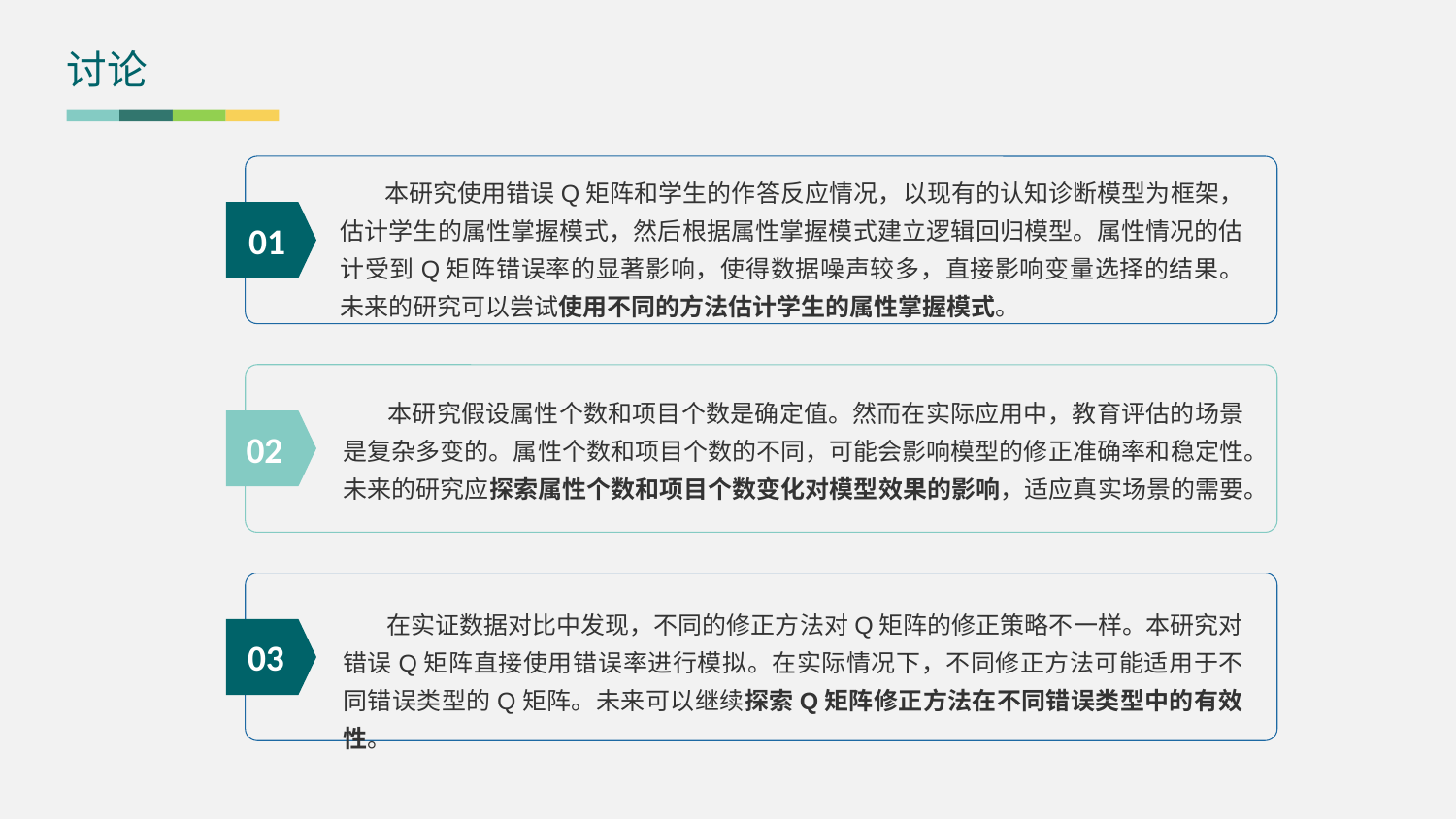

讨论

01
       本研究使用错误Q矩阵和学生的作答反应情况，以现有的认知诊断模型为框架，估计学生的属性掌握模式，然后根据属性掌握模式建立逻辑回归模型。属性情况的估计受到Q矩阵错误率的显著影响，使得数据噪声较多，直接影响变量选择的结果。未来的研究可以尝试使用不同的方法估计学生的属性掌握模式。

02

03
       本研究假设属性个数和项目个数是确定值。然而在实际应用中，教育评估的场景是复杂多变的。属性个数和项目个数的不同，可能会影响模型的修正准确率和稳定性。未来的研究应探索属性个数和项目个数变化对模型效果的影响，适应真实场景的需要。
       在实证数据对比中发现，不同的修正方法对Q矩阵的修正策略不一样。本研究对错误Q矩阵直接使用错误率进行模拟。在实际情况下，不同修正方法可能适用于不同错误类型的Q矩阵。未来可以继续探索Q矩阵修正方法在不同错误类型中的有效性。